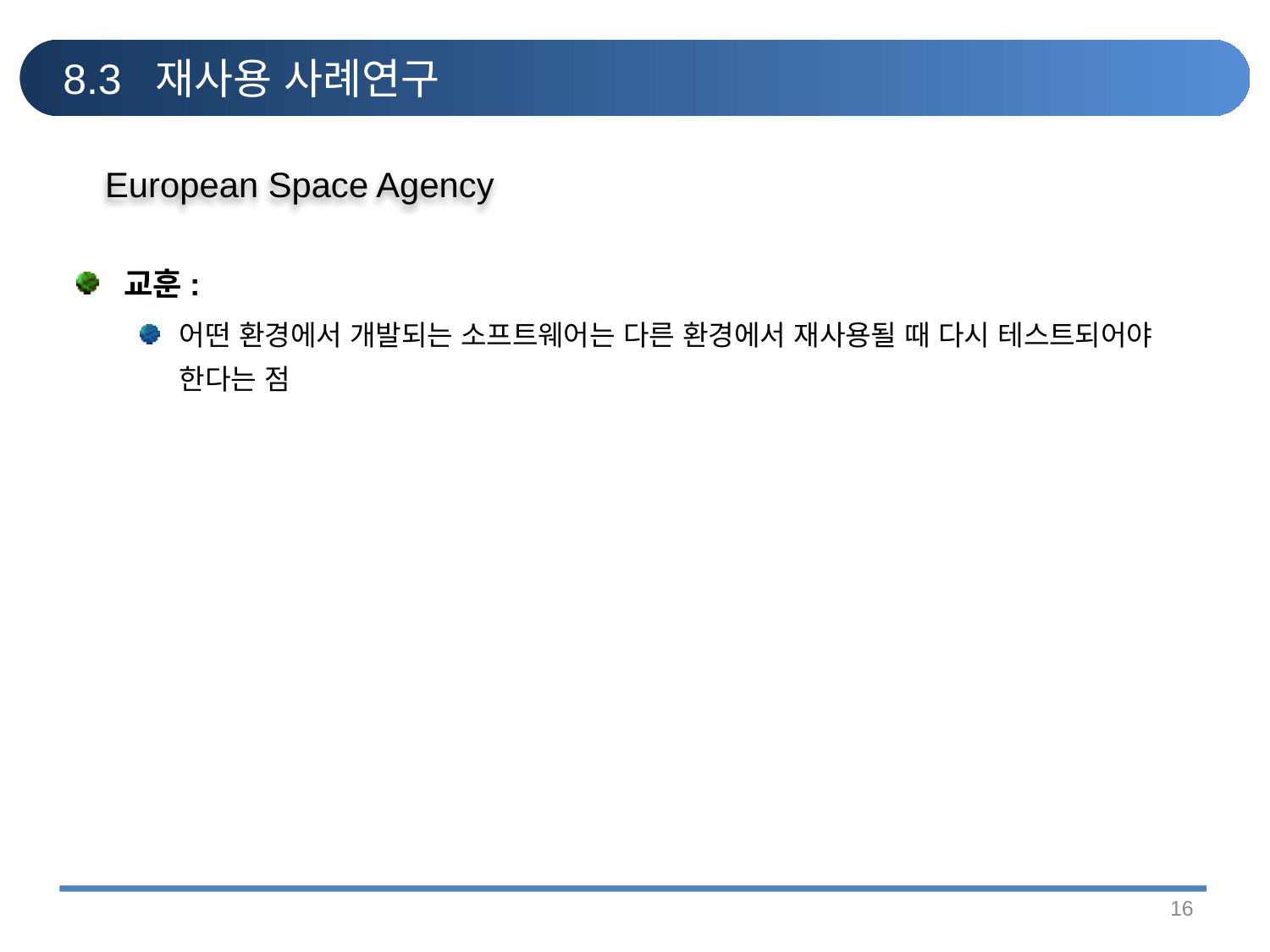

# 8.3  재사용 사례연구
European Space Agency
교훈:
어떤 환경에서 개발되는 소프트웨어는 다른 환경에서 재사용될 때 다시 테스트되어야 한다는 점
16